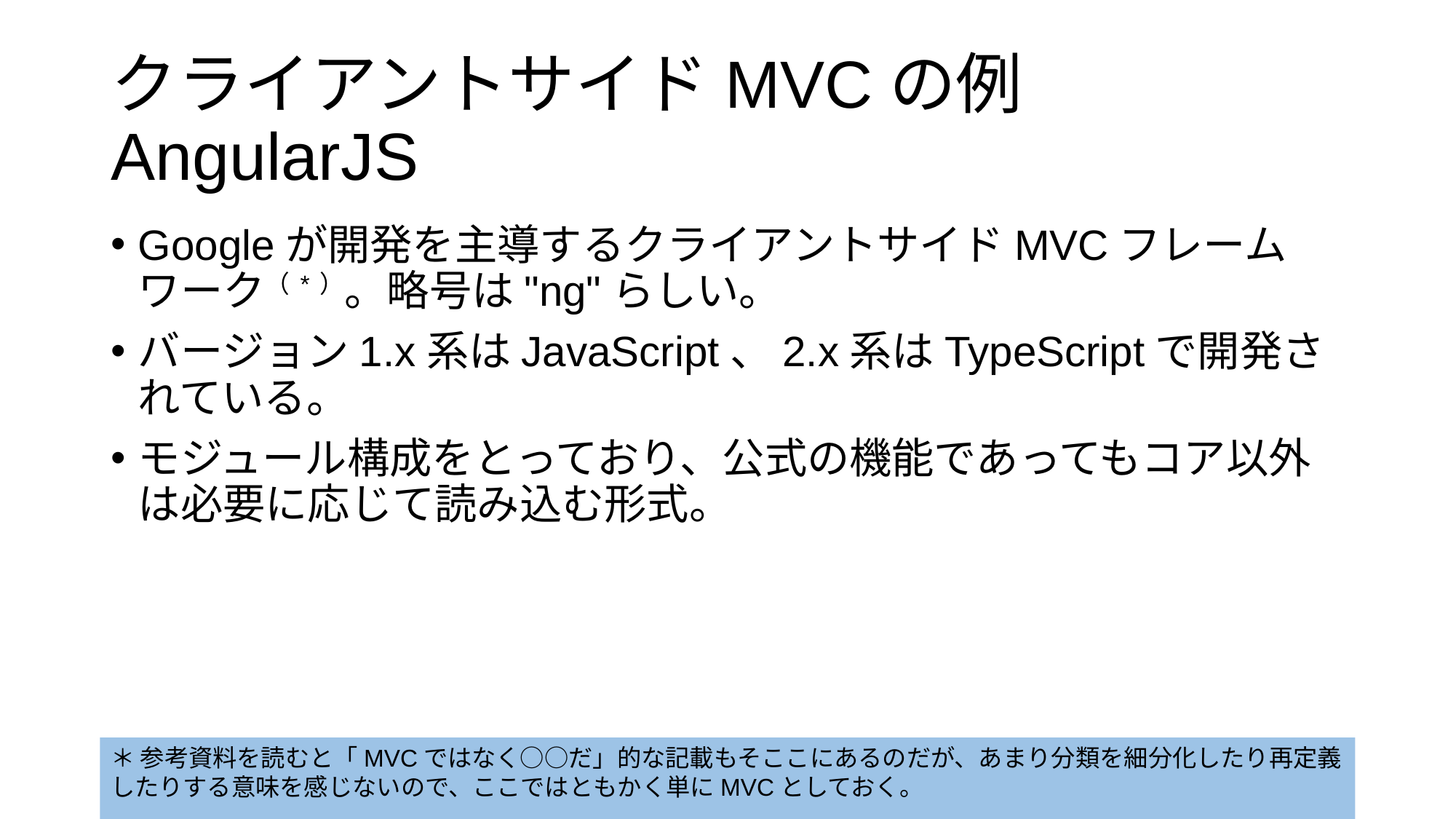

# クライアントサイドMVCの例 AngularJS
Googleが開発を主導するクライアントサイドMVCフレームワーク（*）。略号は"ng"らしい。
バージョン1.x系はJavaScript、2.x系はTypeScriptで開発されている。
モジュール構成をとっており、公式の機能であってもコア以外は必要に応じて読み込む形式。
＊ 参考資料を読むと「MVCではなく○○だ」的な記載もそここにあるのだが、あまり分類を細分化したり再定義したりする意味を感じないので、ここではともかく単にMVCとしておく。